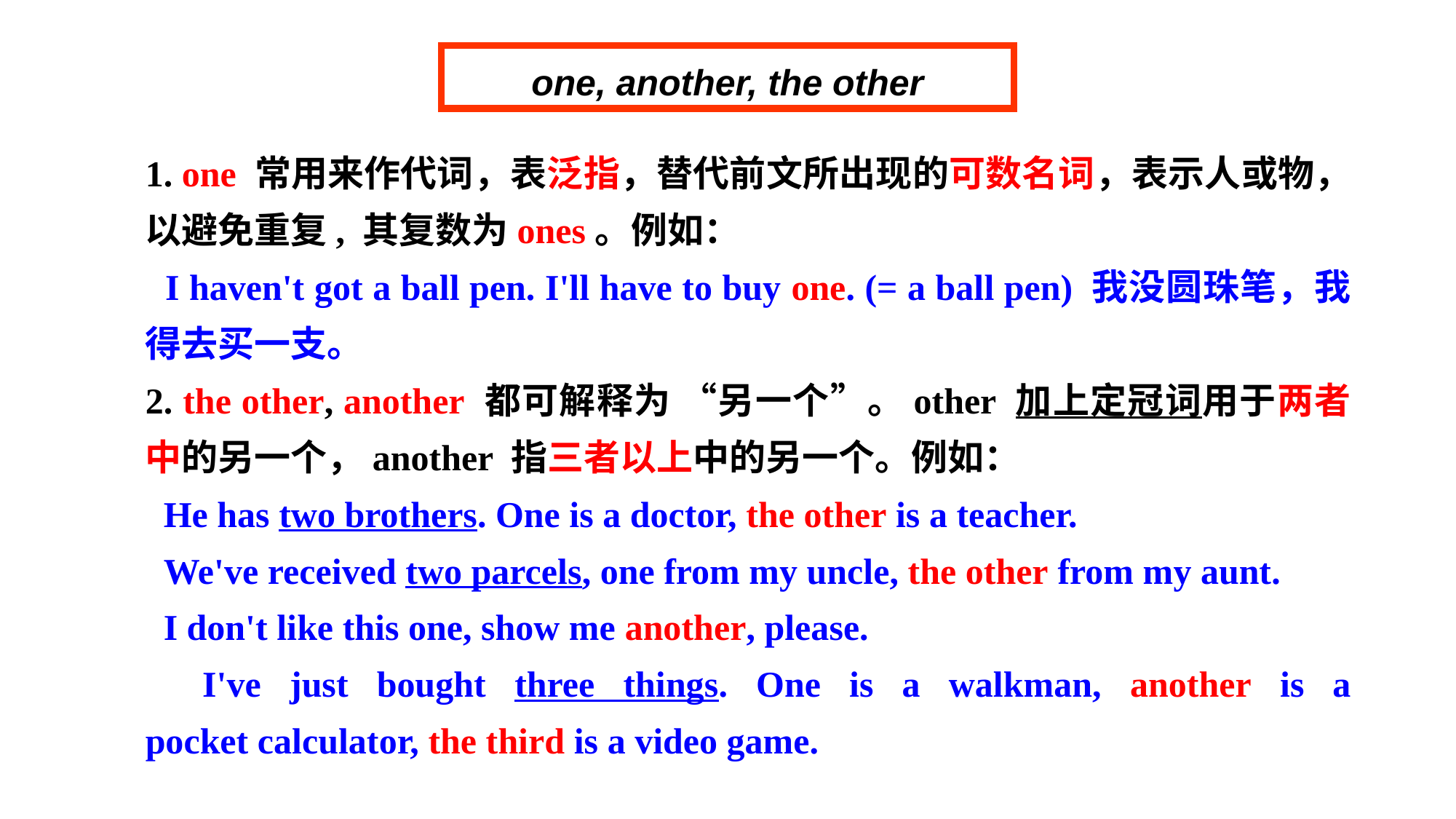

one, another, the other
1. one 常用来作代词，表泛指，替代前文所出现的可数名词，表示人或物，以避免重复, 其复数为ones。例如：
  I haven't got a ball pen. I'll have to buy one. (= a ball pen) 我没圆珠笔，我得去买一支。
2. the other, another 都可解释为 “另一个”。other 加上定冠词用于两者中的另一个，another 指三者以上中的另一个。例如：
  He has two brothers. One is a doctor, the other is a teacher.
  We've received two parcels, one from my uncle, the other from my aunt.
  I don't like this one, show me another, please.
  I've just bought three things. One is a walkman, another is a pocket calculator, the third is a video game.